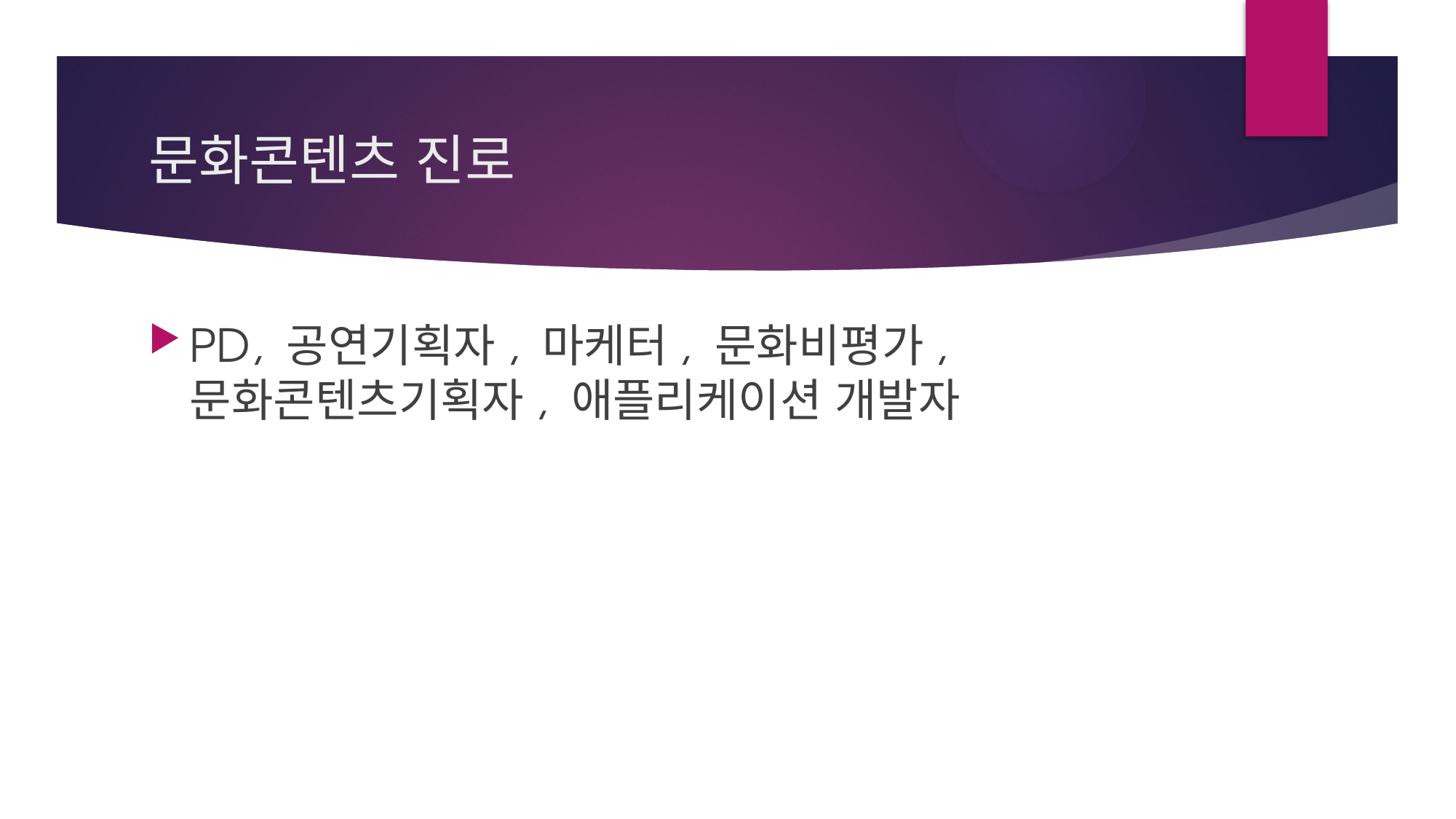

# 문화콘텐츠 진로
PD, 공연기획자, 마케터, 문화비평가, 문화콘텐츠기획자, 애플리케이션 개발자